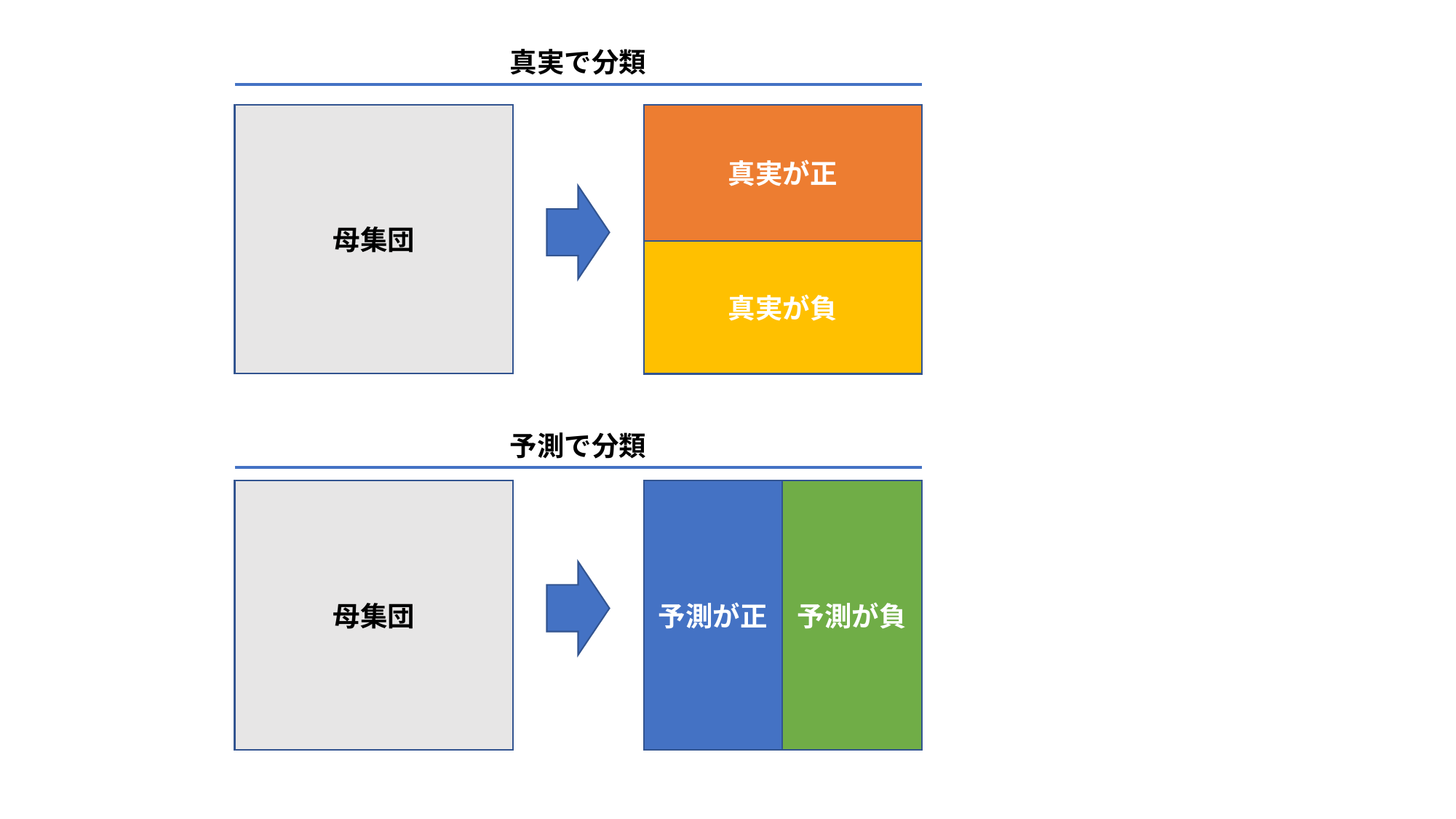

真実で分類
母集団
真実が正

真実が負
予測で分類
母集団
予測が正
予測が負